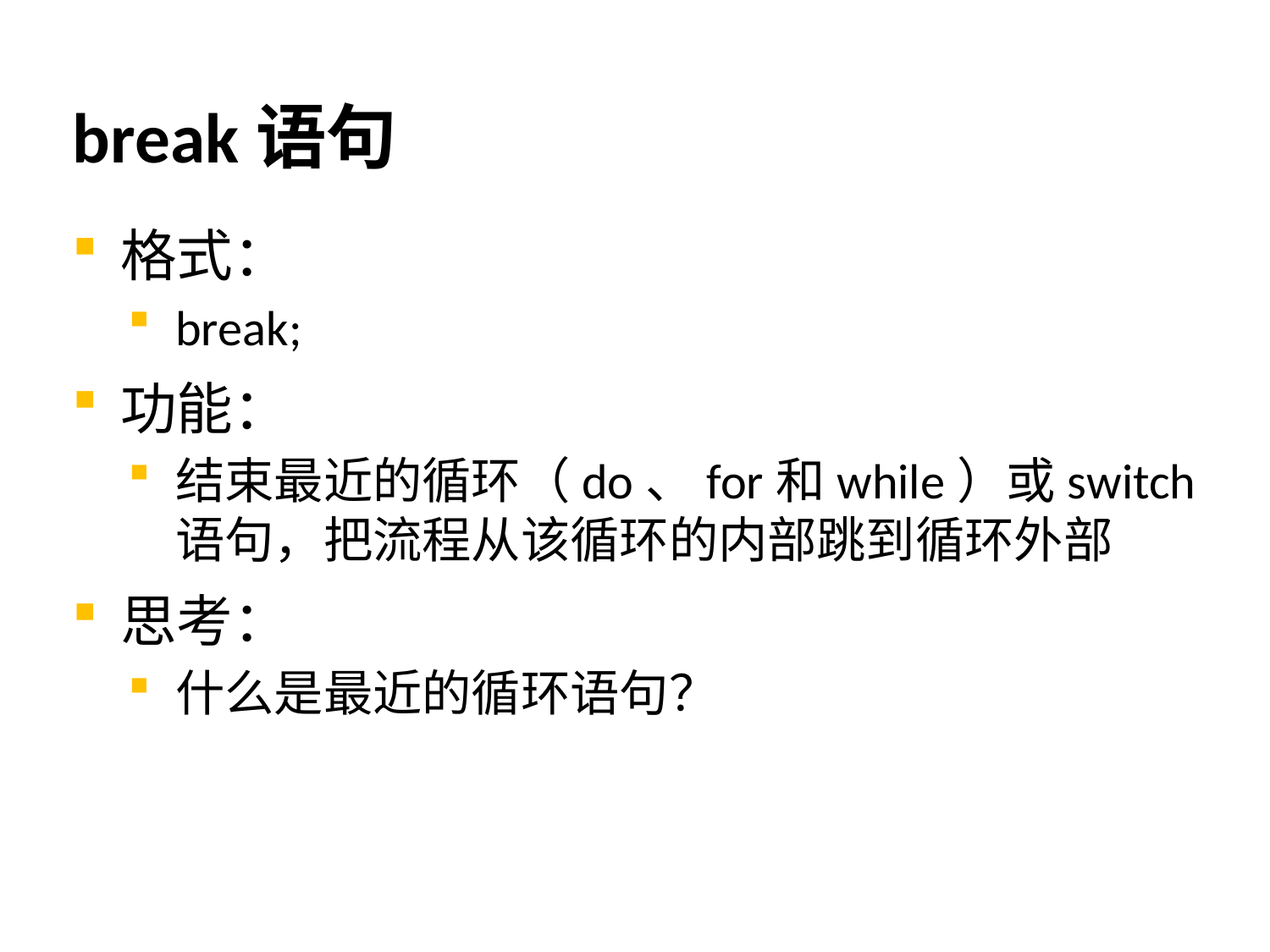

# break语句
格式：
break;
功能：
结束最近的循环（do、for和while）或switch语句，把流程从该循环的内部跳到循环外部
思考：
什么是最近的循环语句？